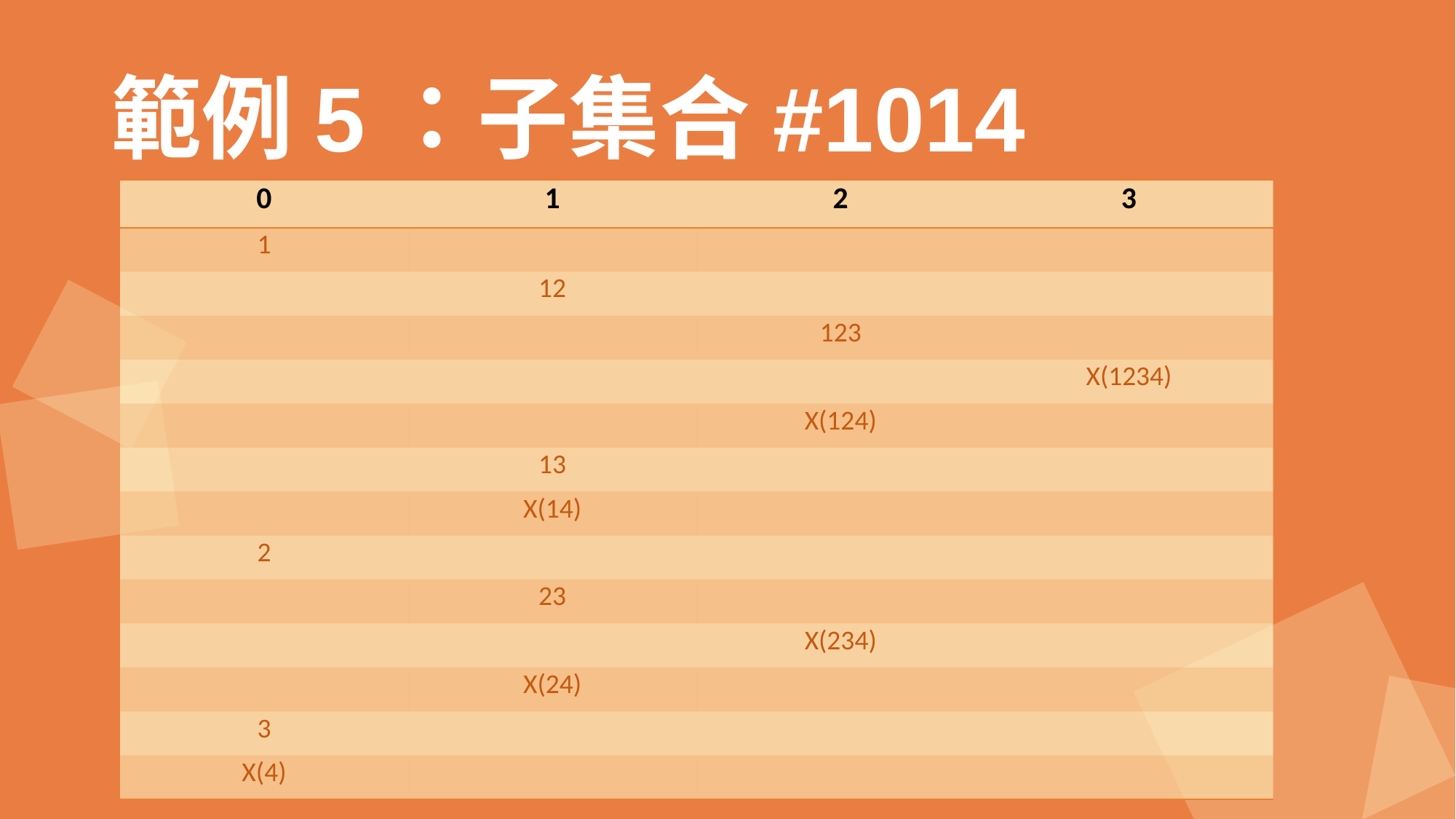

# 範例5：子集合#1014
| 0 | 1 | 2 | 3 |
| --- | --- | --- | --- |
| 1 |  |  |  |
|  | 12 |  |  |
|  |  | 123 |  |
|  |  |  | X(1234) |
|  |  | X(124) |  |
|  | 13 |  |  |
|  | X(14) |  |  |
| 2 |  |  |  |
|  | 23 |  |  |
|  |  | X(234) |  |
|  | X(24) |  |  |
| 3 |  |  |  |
| X(4) |  |  |  |